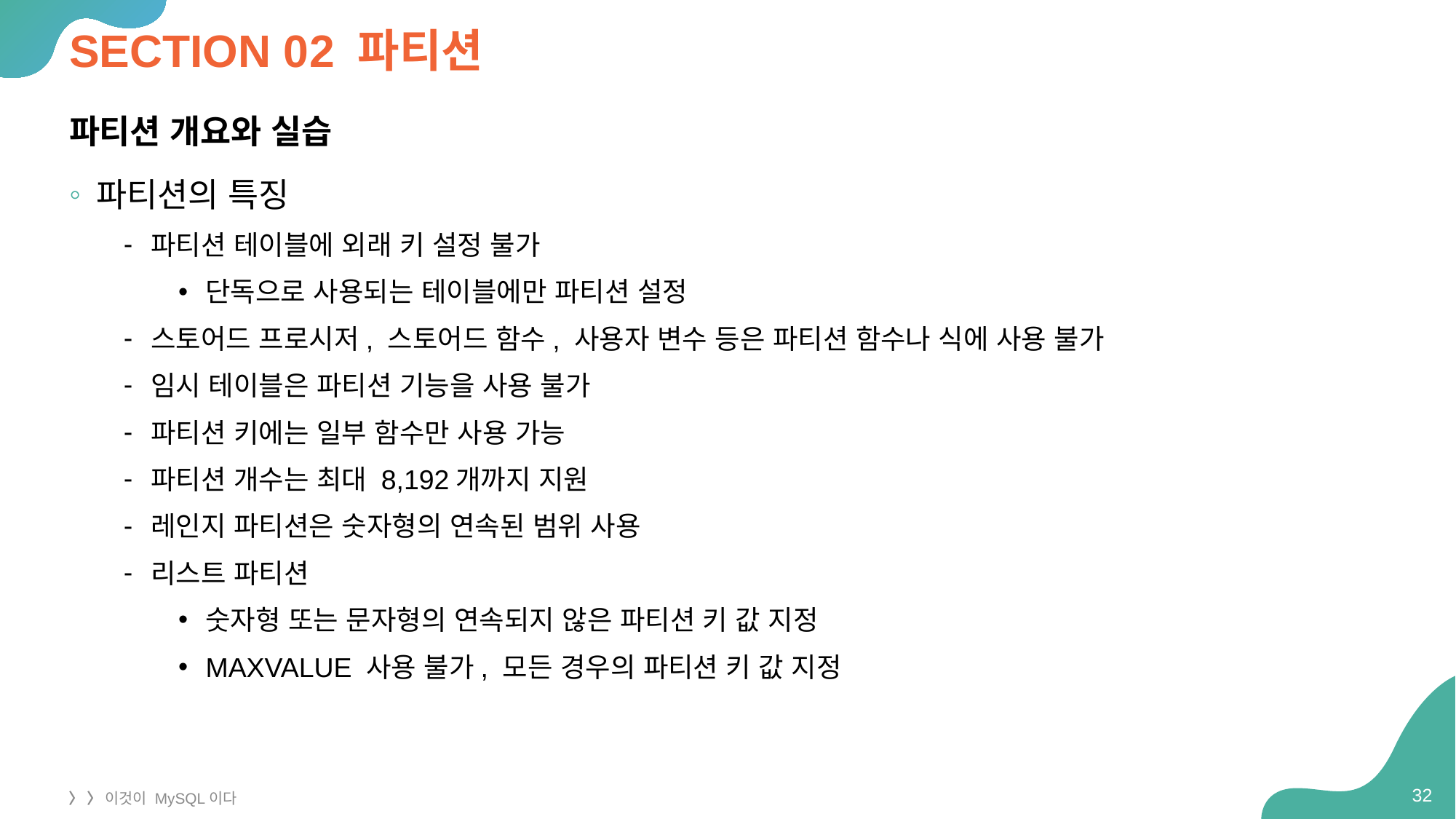

# SECTION 02 파티션
파티션 개요와 실습
파티션의 특징
파티션 테이블에 외래 키 설정 불가
단독으로 사용되는 테이블에만 파티션 설정
스토어드 프로시저, 스토어드 함수, 사용자 변수 등은 파티션 함수나 식에 사용 불가
임시 테이블은 파티션 기능을 사용 불가
파티션 키에는 일부 함수만 사용 가능
파티션 개수는 최대 8,192개까지 지원
레인지 파티션은 숫자형의 연속된 범위 사용
리스트 파티션
숫자형 또는 문자형의 연속되지 않은 파티션 키 값 지정
MAXVALUE 사용 불가, 모든 경우의 파티션 키 값 지정

32
〉 〉 이것이 MySQL이다